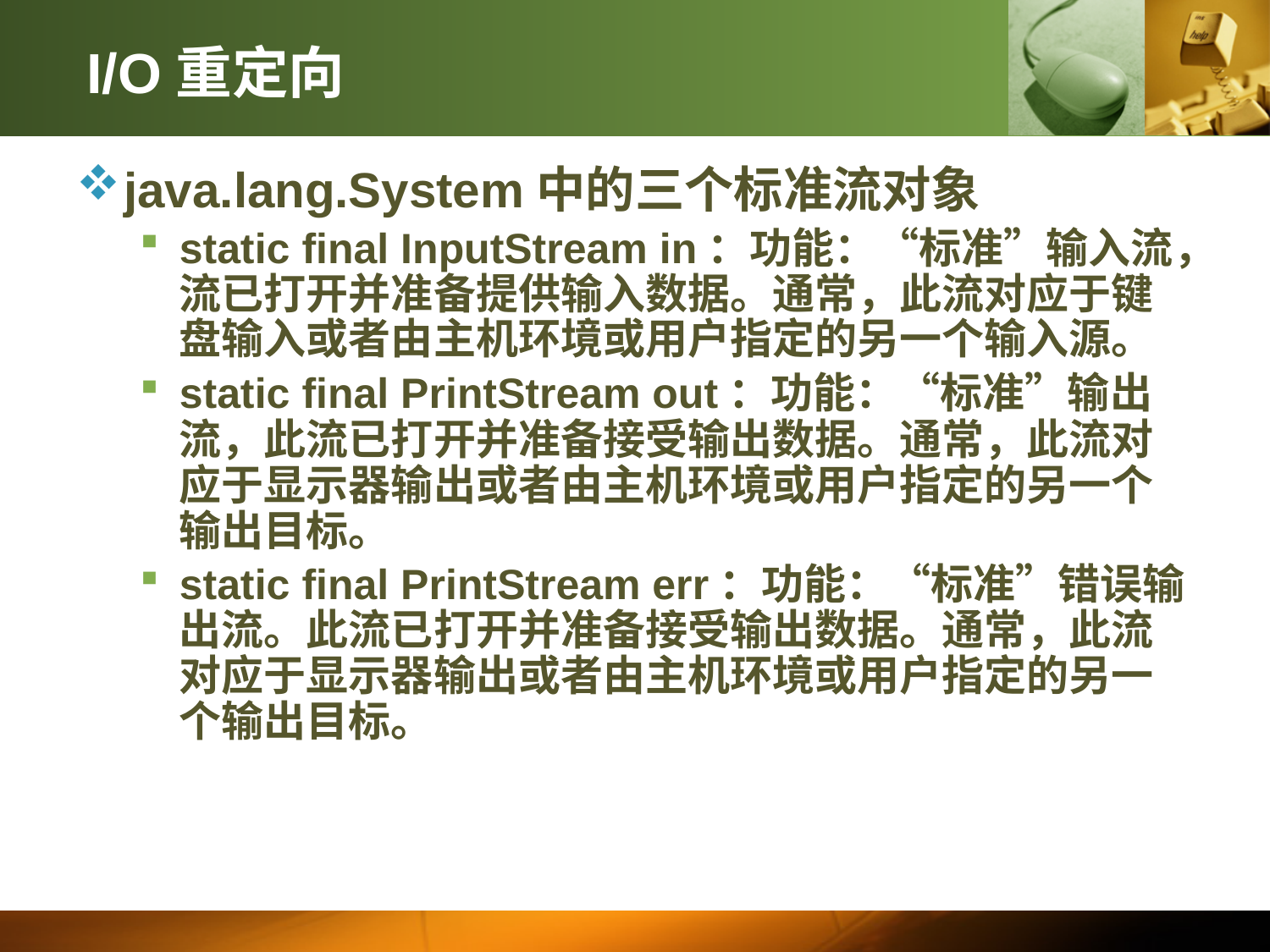

# I/O重定向
java.lang.System中的三个标准流对象
static final InputStream in：功能：“标准”输入流，流已打开并准备提供输入数据。通常，此流对应于键盘输入或者由主机环境或用户指定的另一个输入源。
static final PrintStream out：功能：“标准”输出流，此流已打开并准备接受输出数据。通常，此流对应于显示器输出或者由主机环境或用户指定的另一个输出目标。
static final PrintStream err：功能：“标准”错误输出流。此流已打开并准备接受输出数据。通常，此流对应于显示器输出或者由主机环境或用户指定的另一个输出目标。